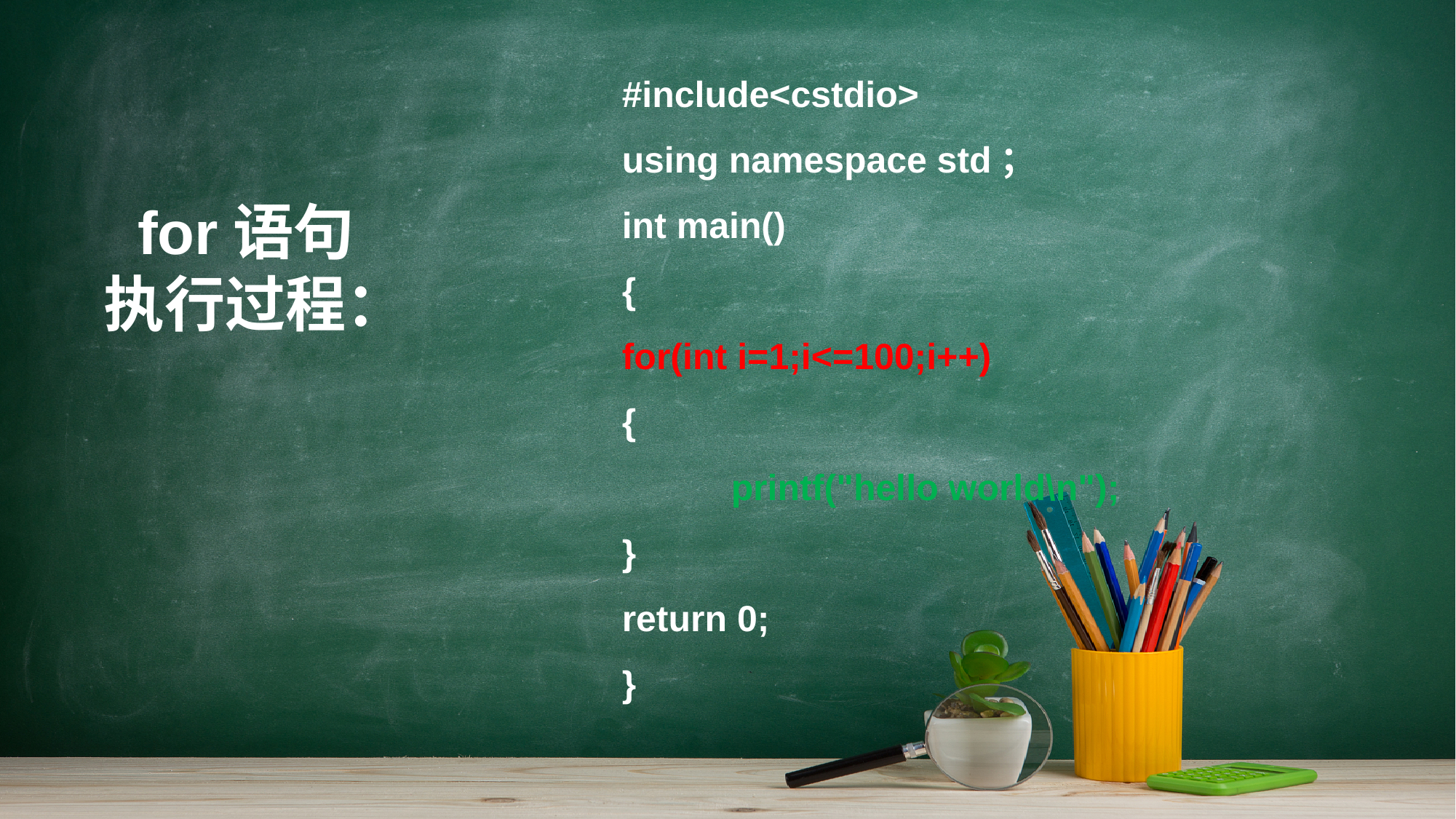

#include<cstdio>
using namespace std；
int main()
{
for(int i=1;i<=100;i++)
{
	printf("hello world\n");
}
return 0;
}
  for语句
执行过程：